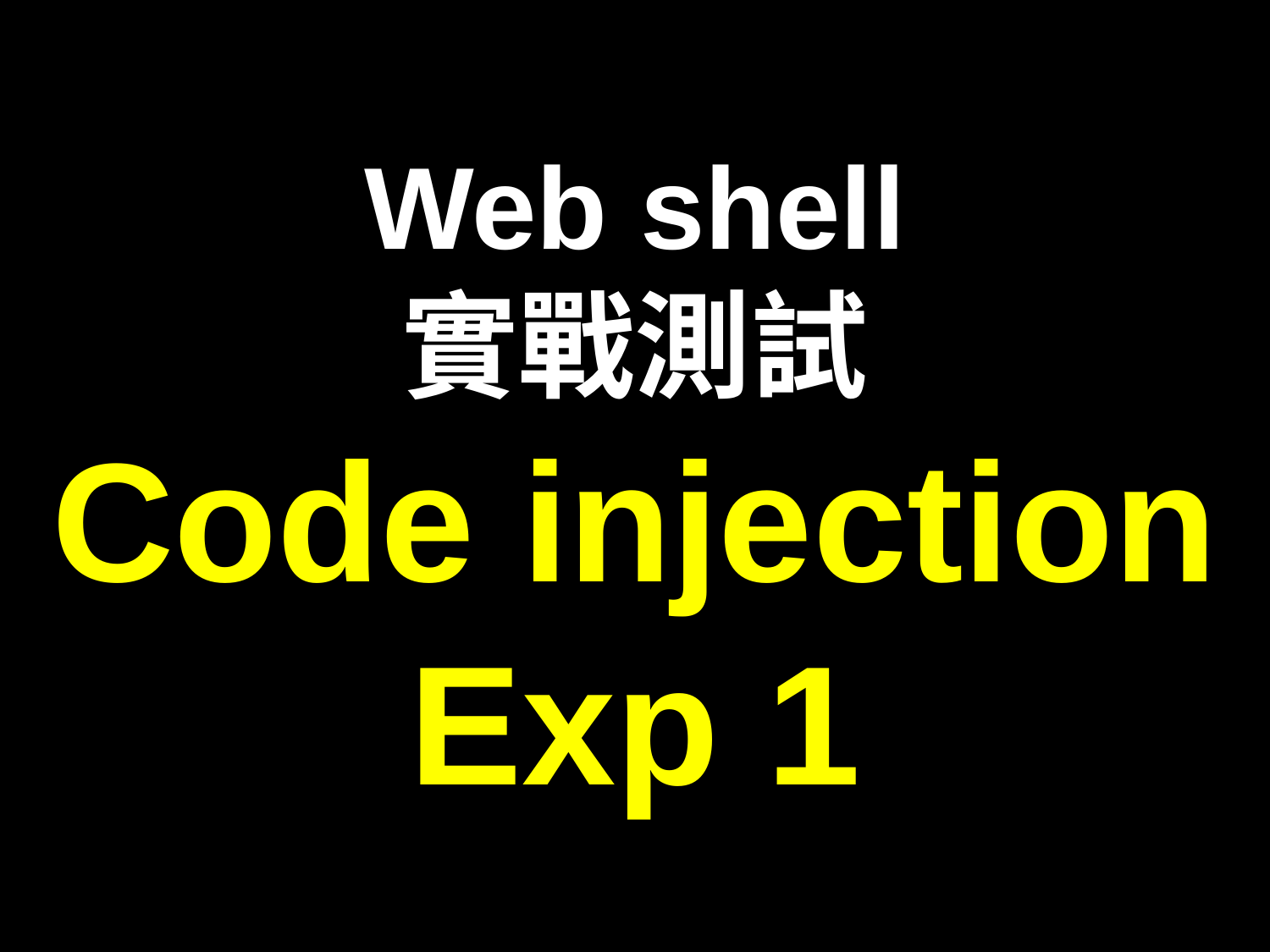

Web shell
實戰測試
﻿﻿Code injection Exp 1